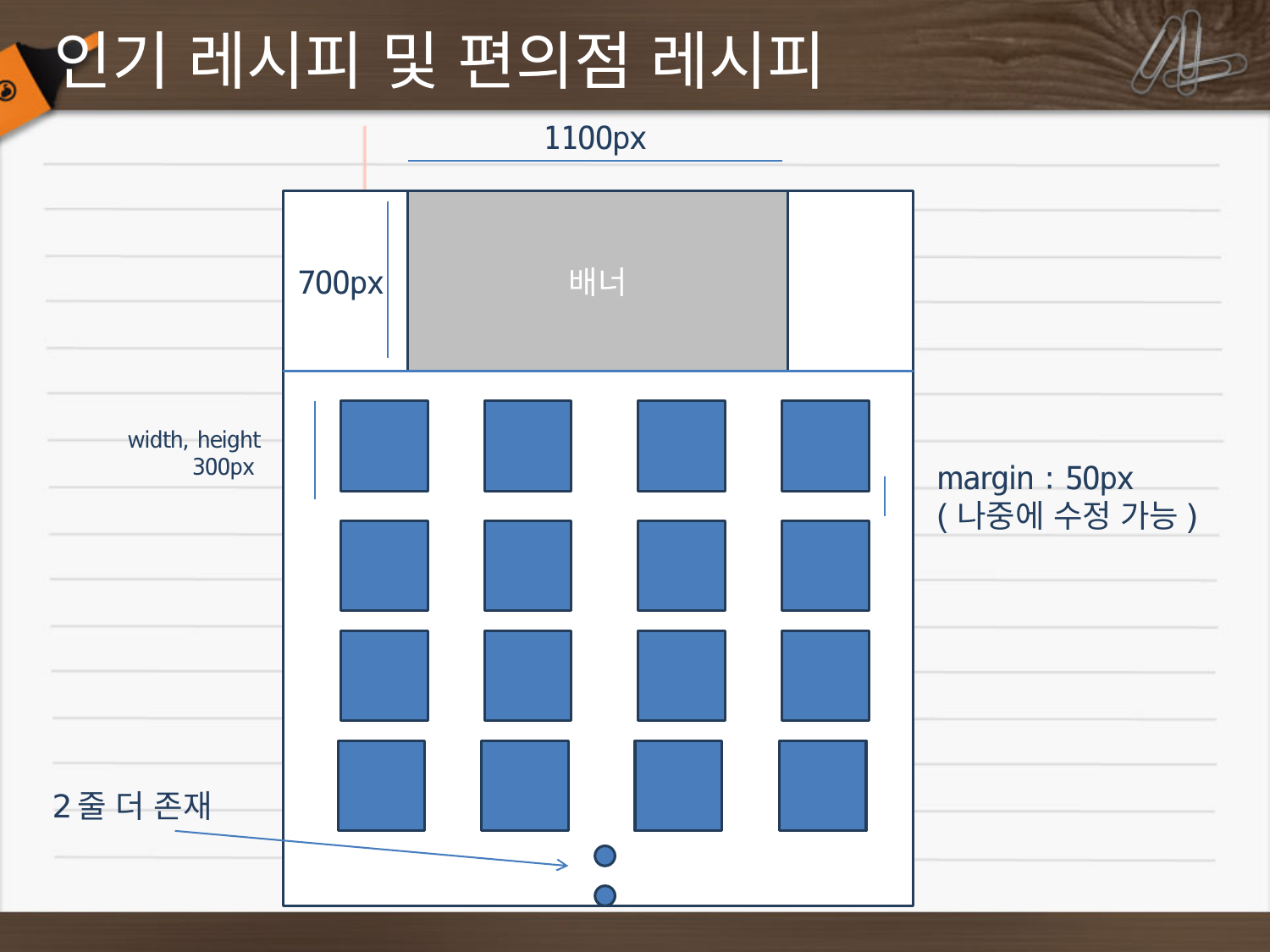

# 인기 레시피 및 편의점 레시피
1100px

배너
700px

width, height
         300px
margin : 50px
(나중에 수정 가능)

2줄 더 존재